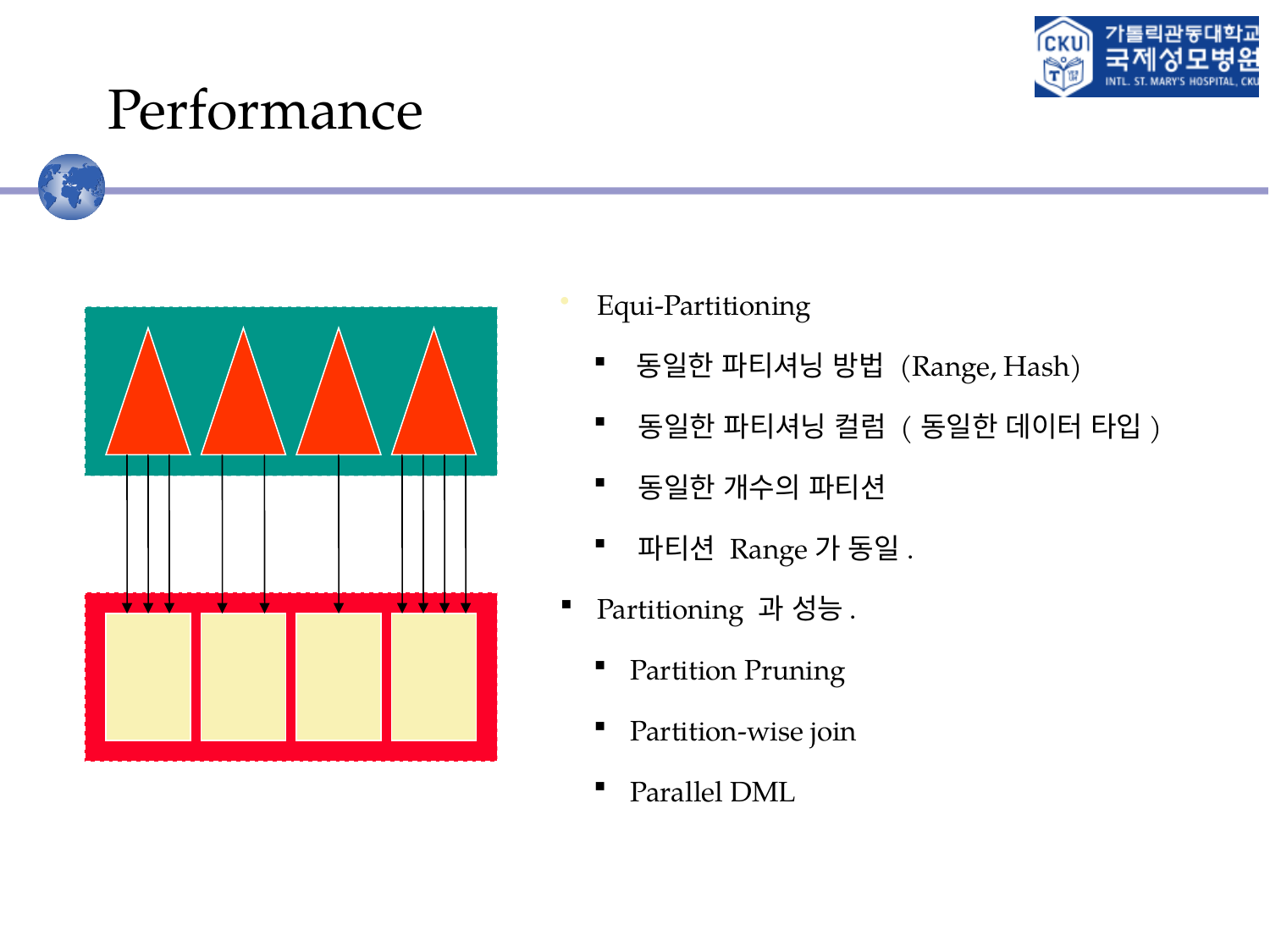

Performance

Local Partitioned Index
 Equi-Partitioning
 동일한 파티셔닝 방법 (Range, Hash)
 동일한 파티셔닝 컬럼 (동일한 데이터 타입)
 동일한 개수의 파티션
 파티션 Range가 동일.
 Partitioning 과 성능.
 Partition Pruning
 Partition-wise join
 Parallel DML